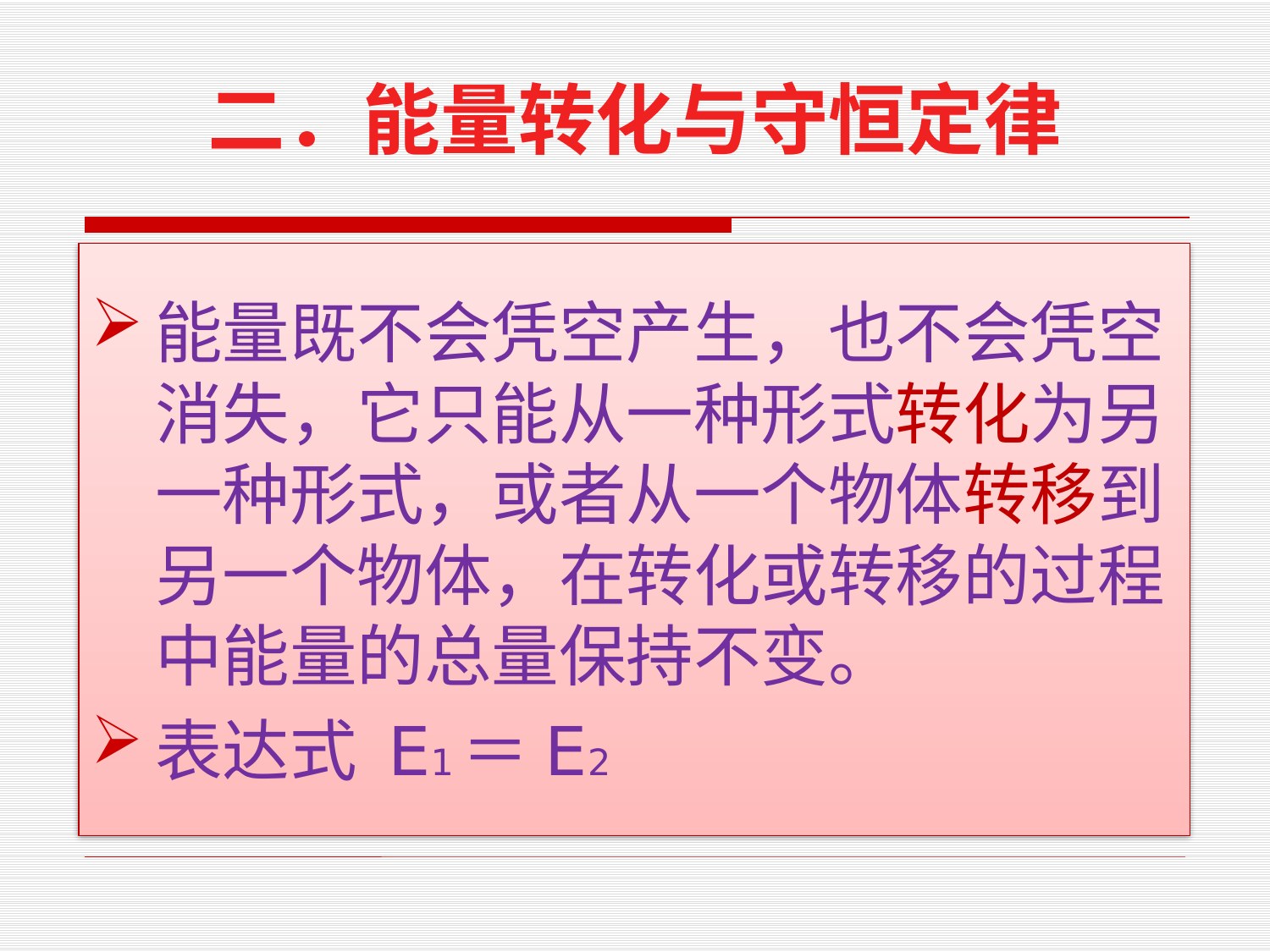

能量既不会凭空产生，也不会凭空消失，它只能从一种形式转化为另一种形式，或者从一个物体转移到另一个物体，在转化或转移的过程中能量的总量保持不变。
表达式 E1＝E2
二．能量转化与守恒定律